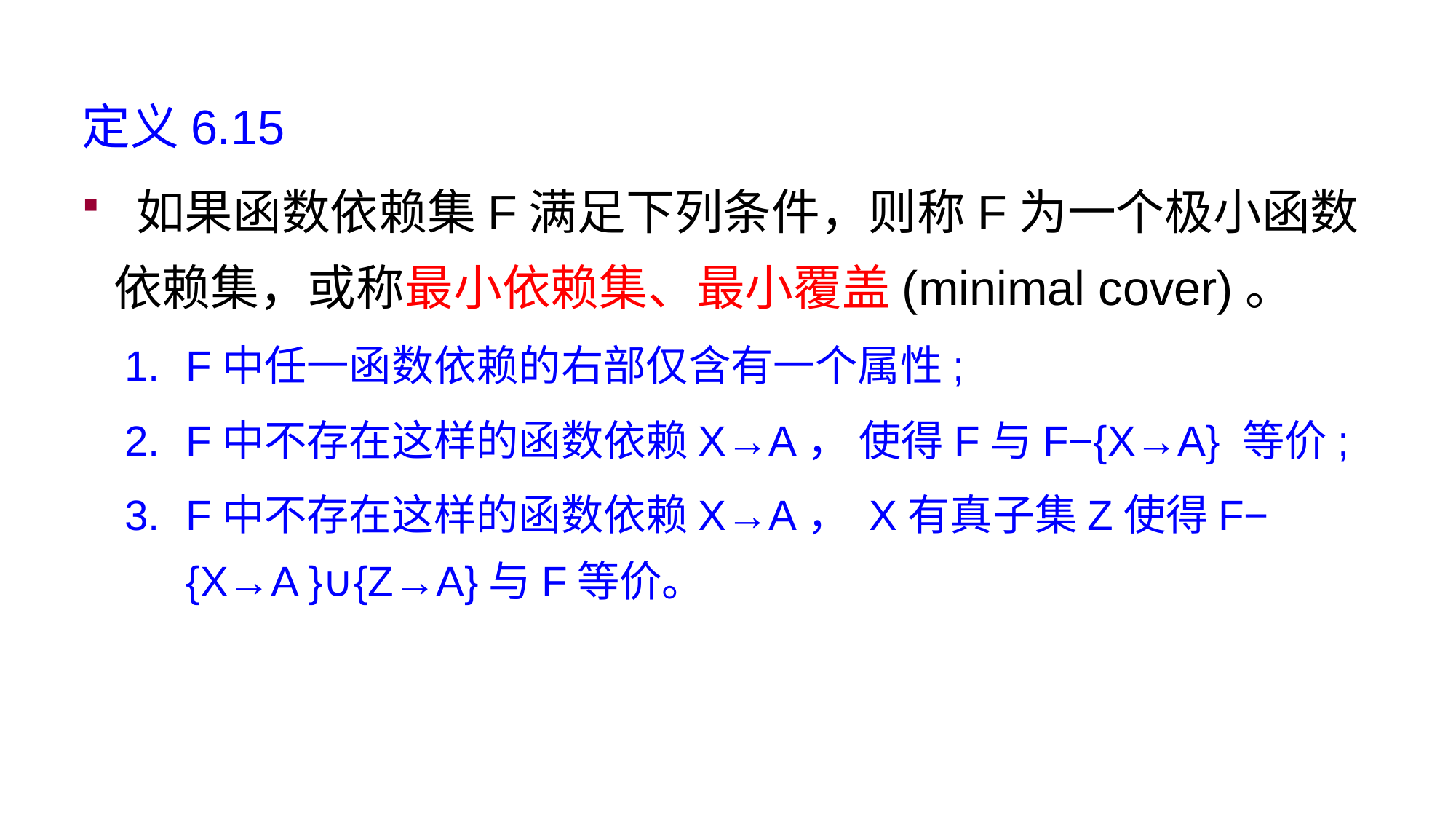

定义6.15
 如果函数依赖集F满足下列条件，则称F为一个极小函数依赖集，或称最小依赖集、最小覆盖(minimal cover)。
F中任一函数依赖的右部仅含有一个属性;
F中不存在这样的函数依赖X→A， 使得F与F−{X→A} 等价;
F中不存在这样的函数依赖X→A， X有真子集Z使得F−{X→A }∪{Z→A}与F等价。

75